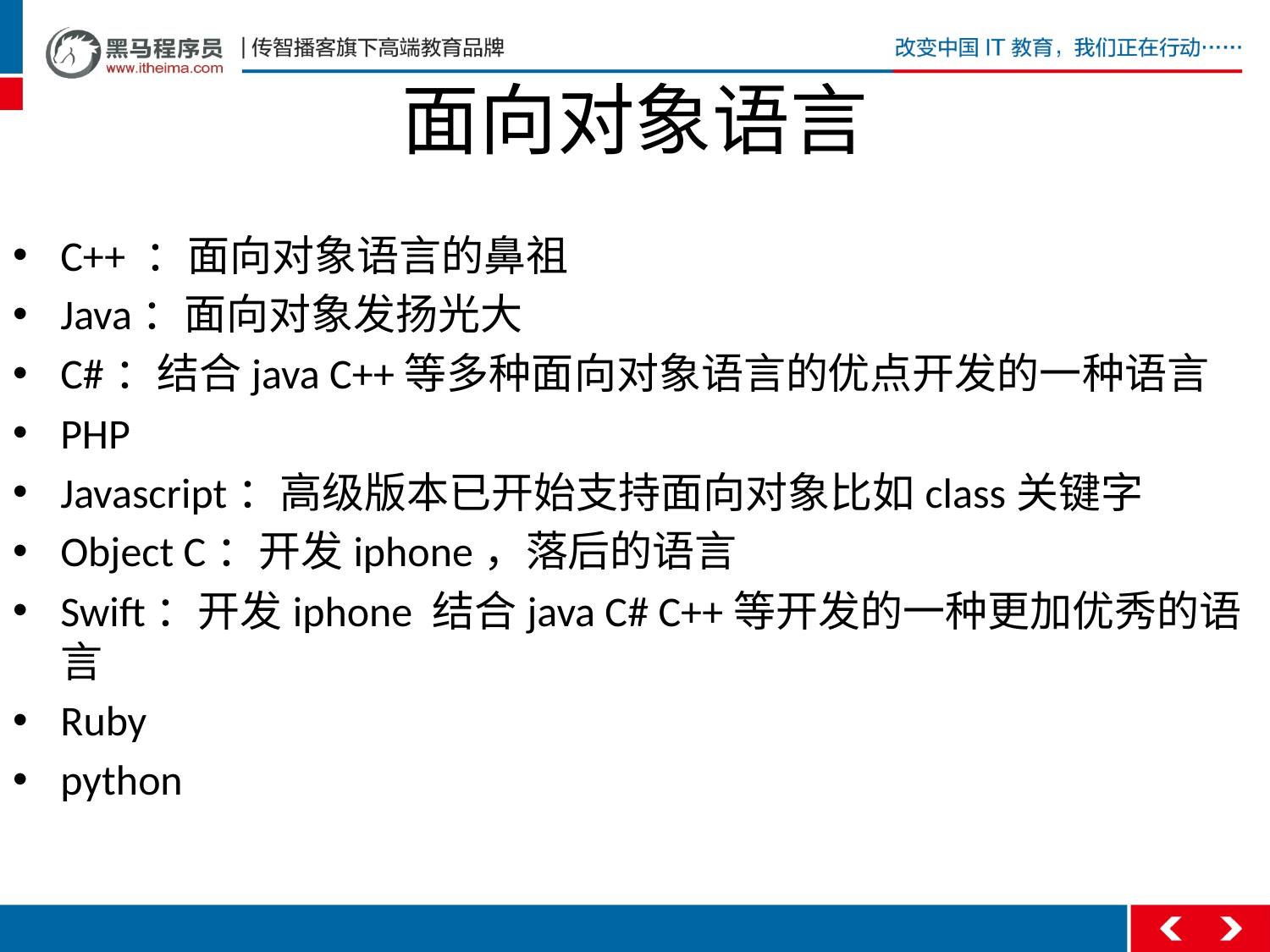

# 面向对象语言
C++ ：面向对象语言的鼻祖
Java：面向对象发扬光大
C#：结合java C++等多种面向对象语言的优点开发的一种语言
PHP
Javascript：高级版本已开始支持面向对象比如class关键字
Object C：开发iphone，落后的语言
Swift：开发iphone 结合java C# C++等开发的一种更加优秀的语言
Ruby
python